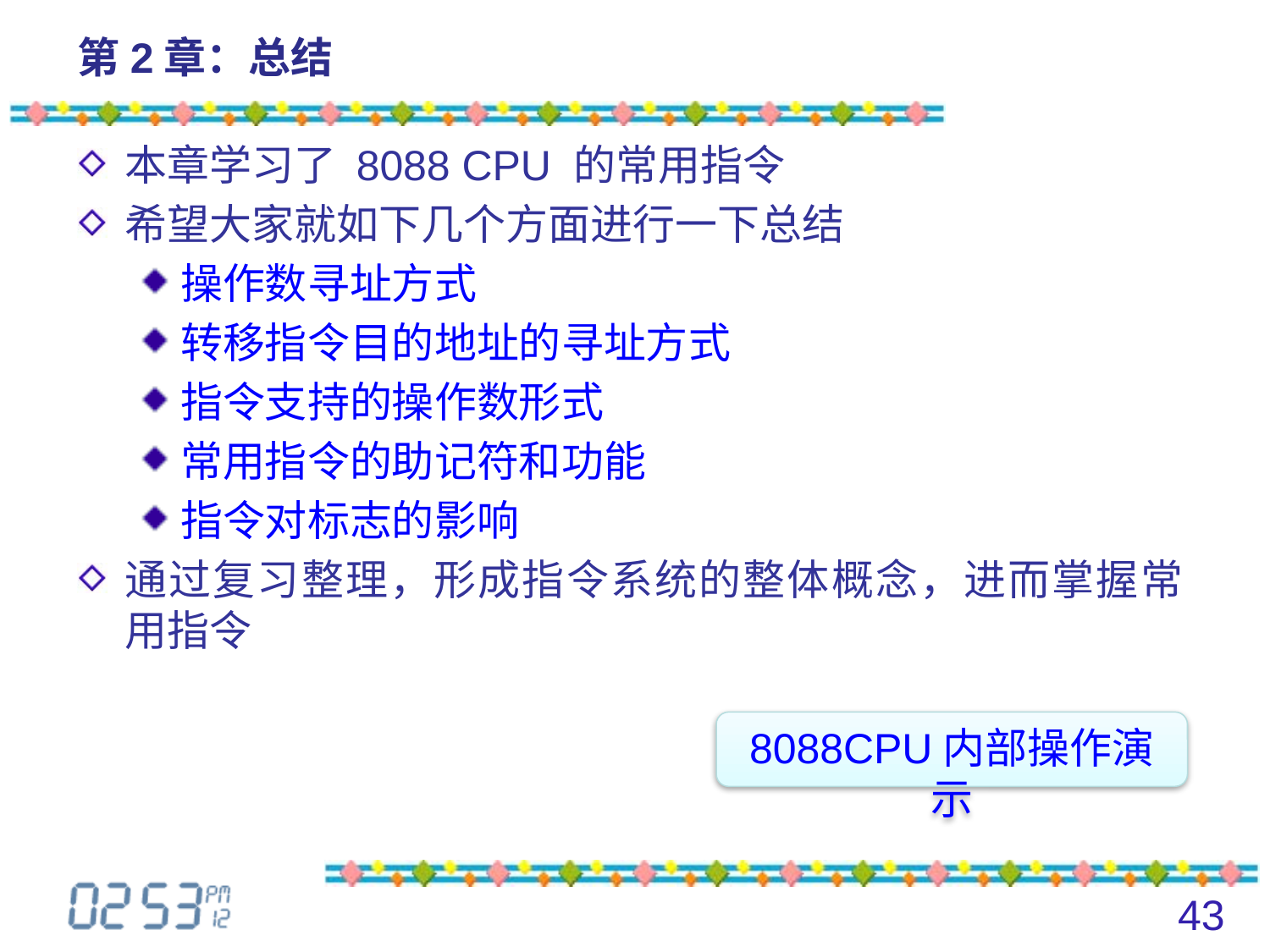

# 第2章：总结
本章学习了 8088 CPU 的常用指令
希望大家就如下几个方面进行一下总结
操作数寻址方式
转移指令目的地址的寻址方式
指令支持的操作数形式
常用指令的助记符和功能
指令对标志的影响
通过复习整理，形成指令系统的整体概念，进而掌握常用指令
8088CPU内部操作演示